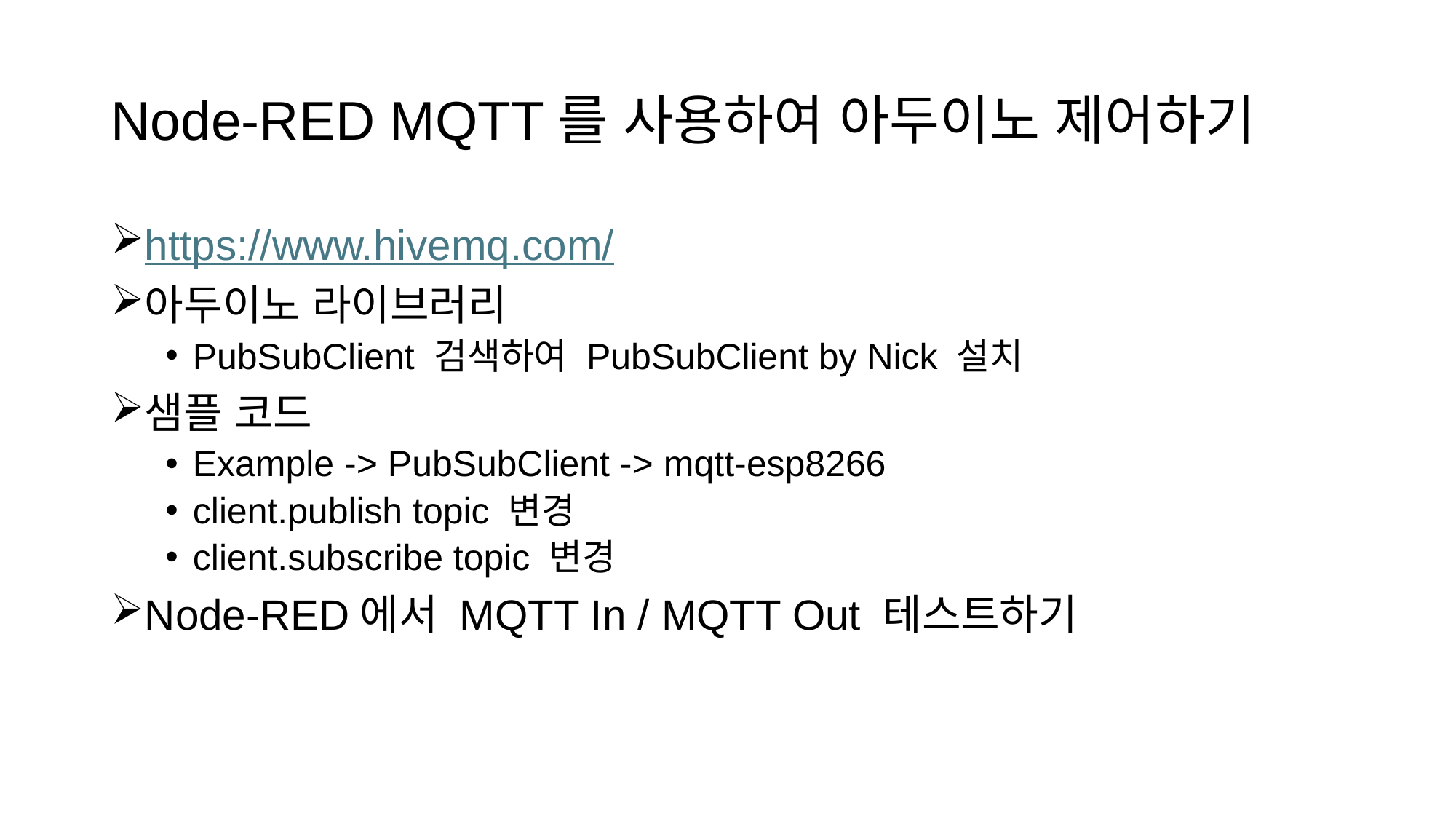

# Node-RED MQTT를 사용하여 아두이노 제어하기
https://www.hivemq.com/
아두이노 라이브러리
PubSubClient 검색하여 PubSubClient by Nick 설치
샘플 코드
Example -> PubSubClient -> mqtt-esp8266
client.publish topic 변경
client.subscribe topic 변경
Node-RED에서 MQTT In / MQTT Out 테스트하기